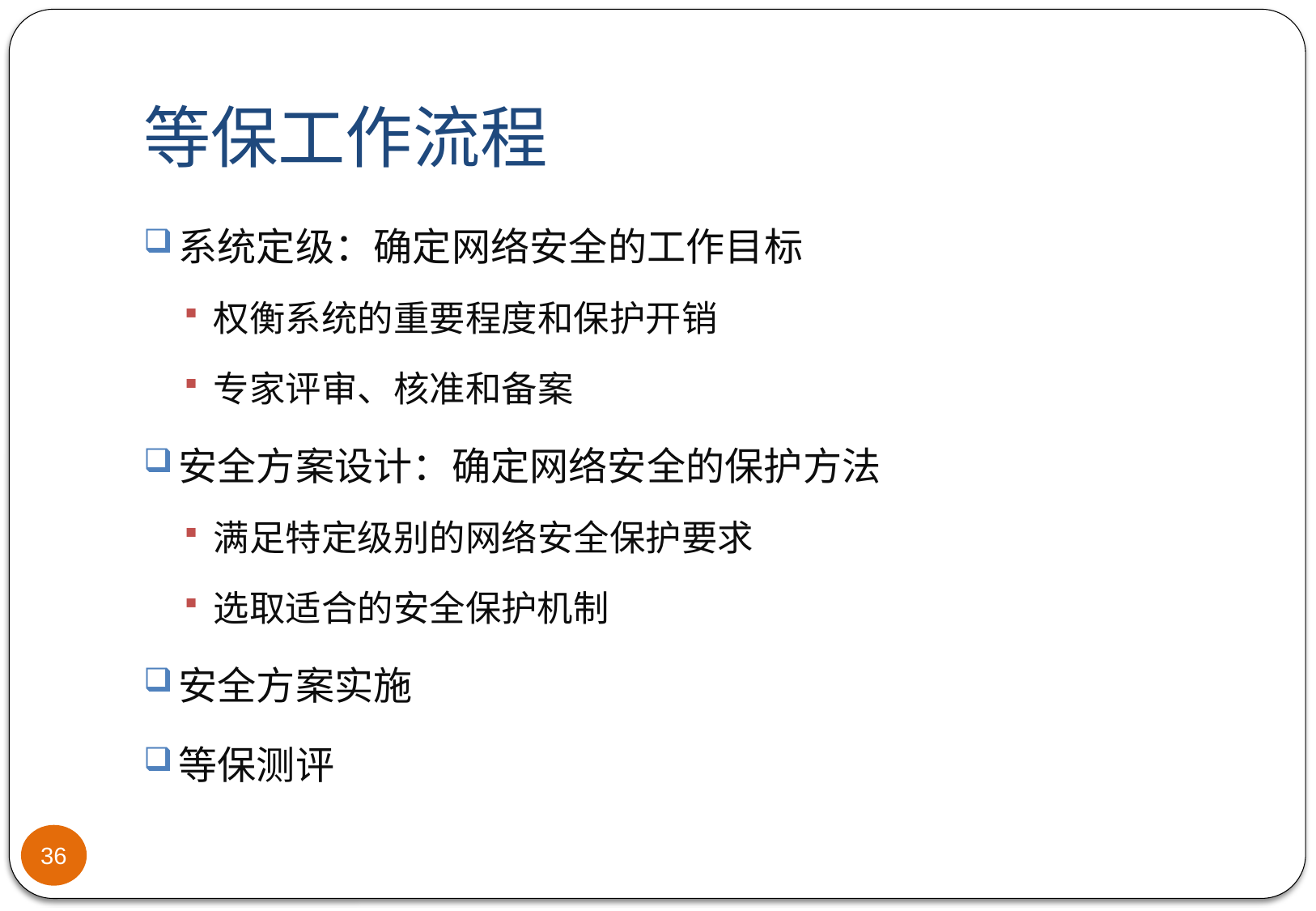

# 等保工作流程
系统定级：确定网络安全的工作目标
权衡系统的重要程度和保护开销
专家评审、核准和备案
安全方案设计：确定网络安全的保护方法
满足特定级别的网络安全保护要求
选取适合的安全保护机制
安全方案实施
等保测评
36